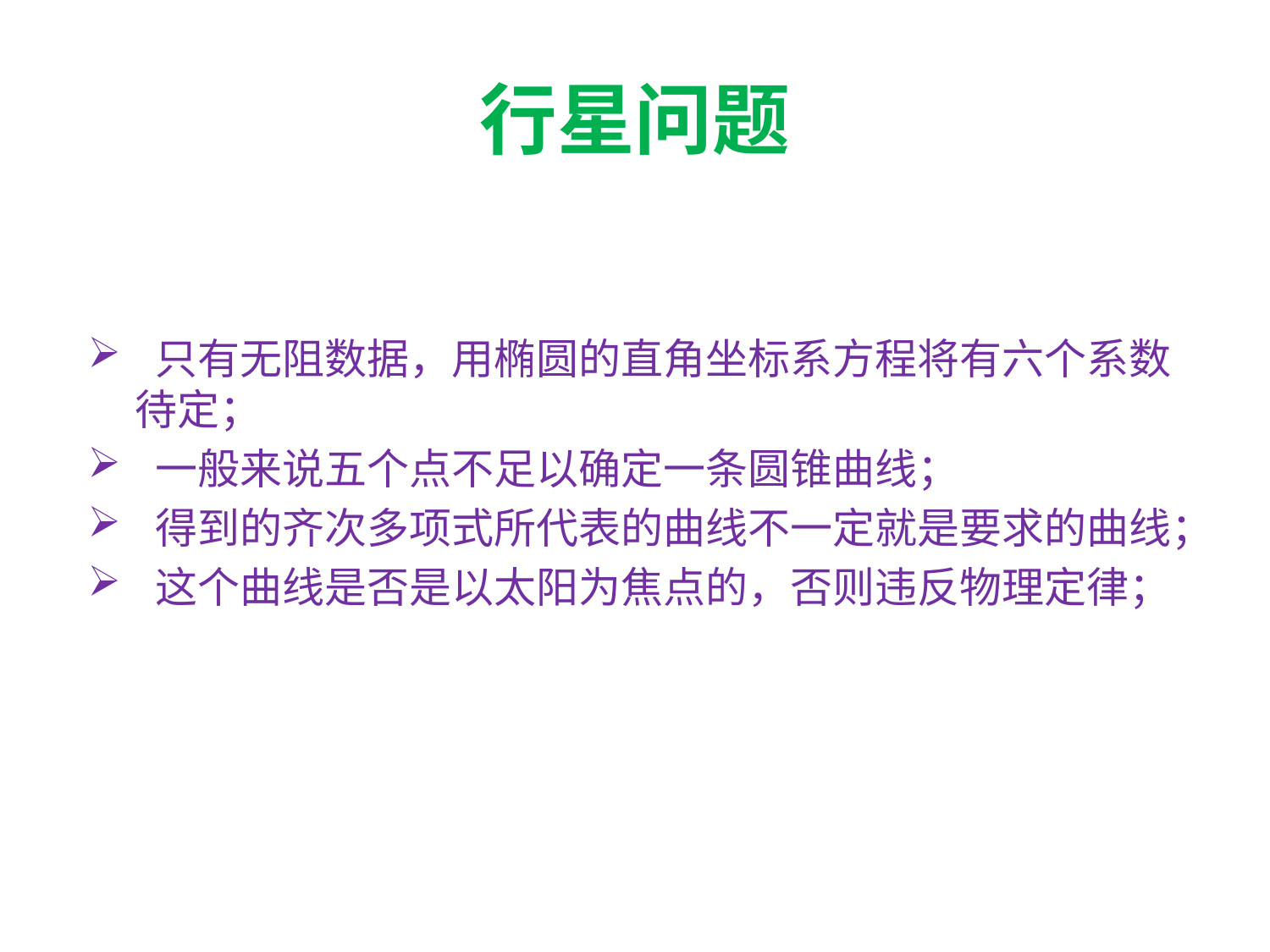

# 行星问题
 只有无阻数据，用椭圆的直角坐标系方程将有六个系数待定；
 一般来说五个点不足以确定一条圆锥曲线；
 得到的齐次多项式所代表的曲线不一定就是要求的曲线；
 这个曲线是否是以太阳为焦点的，否则违反物理定律；